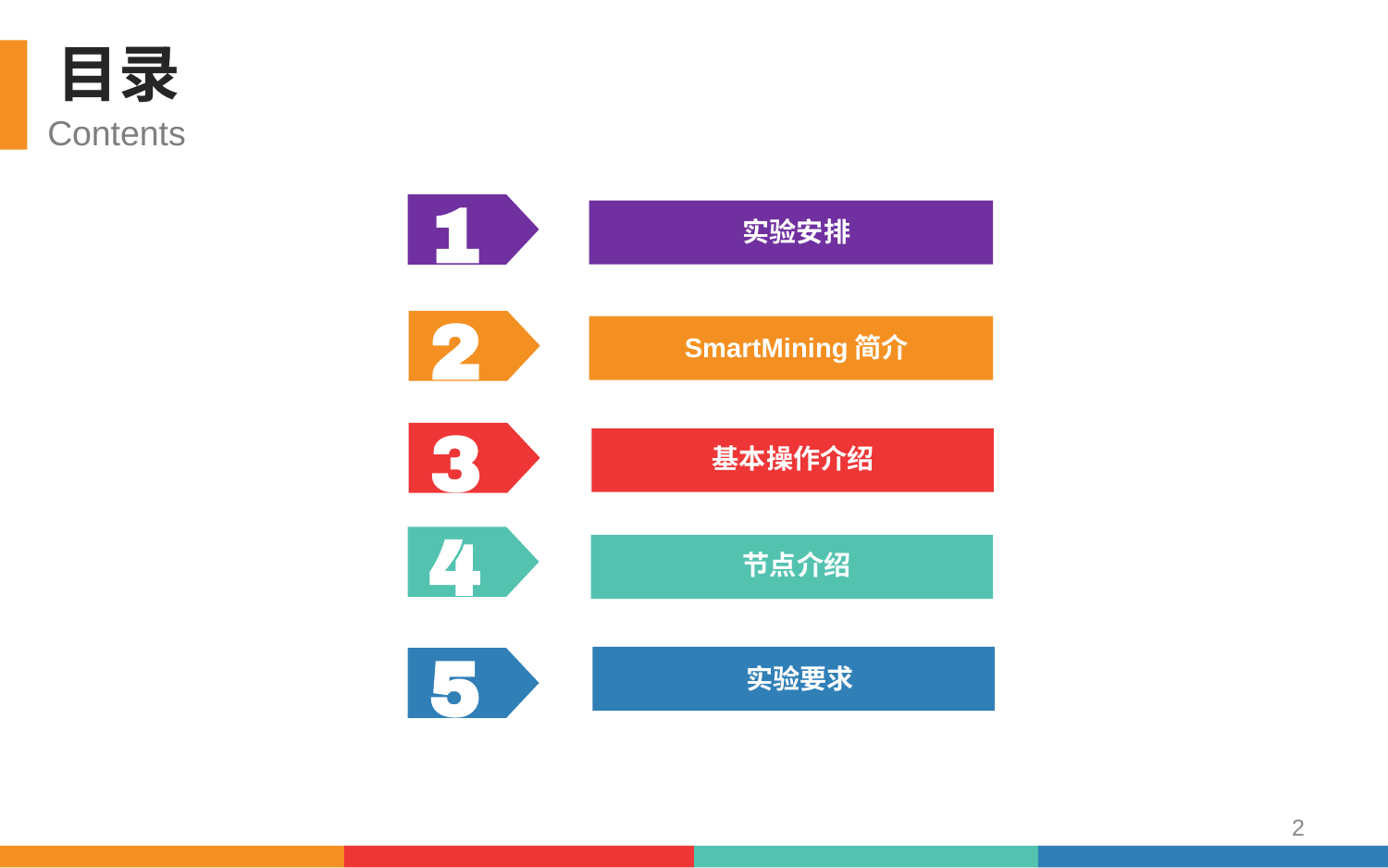

目录

Contents
1

实验安排
2

SmartMining简介
3

基本操作介绍
4

节点介绍
5

实验要求
2